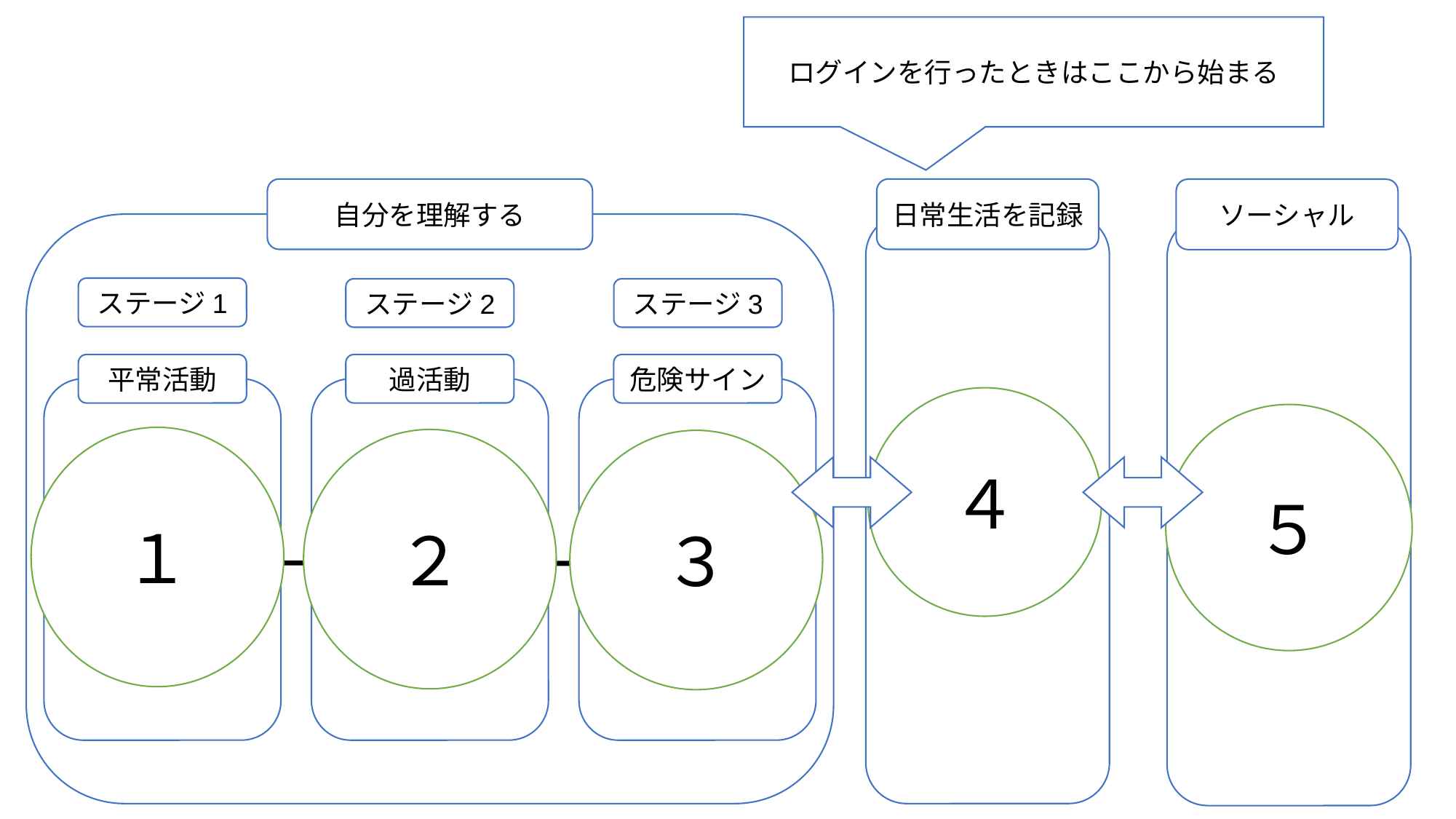

ログインを行ったときはここから始まる
日常生活を記録
自分を理解する
ソーシャル

ステージ1
ステージ2
ステージ3
平常活動
過活動
危険サイン

４
５
１
２
３